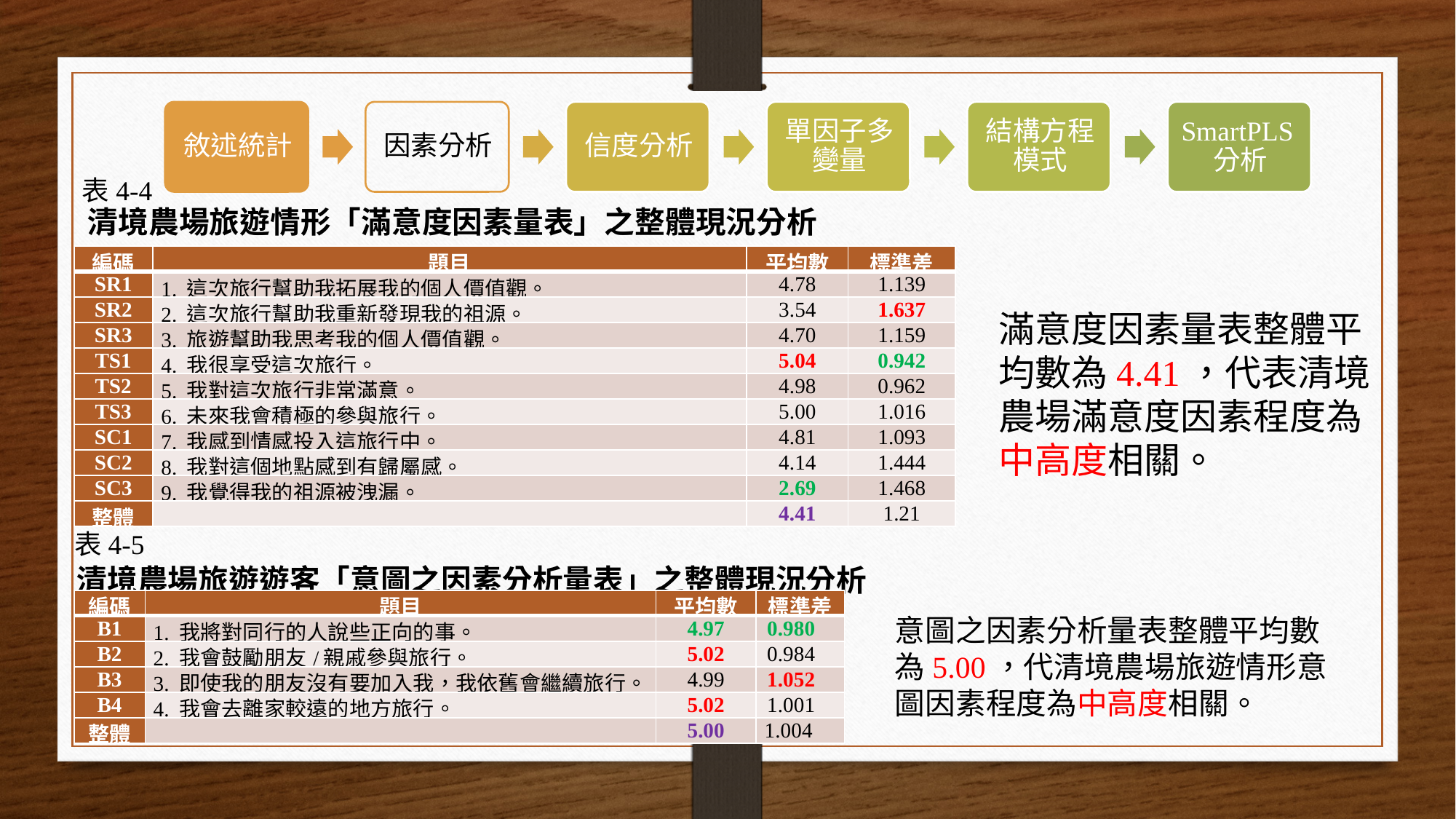

敘述統計

因素分析

信度分析

單因子多變量

結構方程模式

SmartPLS分析
表4-4
清境農場旅遊情形「滿意度因素量表」之整體現況分析
| 編碼 | 題目 | 平均數 | 標準差 |
| --- | --- | --- | --- |
| SR1 | 1. 這次旅行幫助我拓展我的個人價值觀。 | 4.78 | 1.139 |
| SR2 | 2. 這次旅行幫助我重新發現我的祖源。 | 3.54 | 1.637 |
| SR3 | 3. 旅遊幫助我思考我的個人價值觀。 | 4.70 | 1.159 |
| TS1 | 4. 我很享受這次旅行。 | 5.04 | 0.942 |
| TS2 | 5. 我對這次旅行非常滿意。 | 4.98 | 0.962 |
| TS3 | 6. 未來我會積極的參與旅行。 | 5.00 | 1.016 |
| SC1 | 7. 我感到情感投入這旅行中。 | 4.81 | 1.093 |
| SC2 | 8. 我對這個地點感到有歸屬感。 | 4.14 | 1.444 |
| SC3 | 9. 我覺得我的祖源被洩漏。 | 2.69 | 1.468 |
| 整體 |  | 4.41 | 1.21 |
滿意度因素量表整體平均數為4.41，代表清境農場滿意度因素程度為中高度相關。
表4-5
清境農場旅遊遊客「意圖之因素分析量表」之整體現況分析
| 編碼 | 題目 | 平均數 | 標準差 |
| --- | --- | --- | --- |
| B1 | 1. 我將對同行的人說些正向的事。 | 4.97 | 0.980 |
| B2 | 2. 我會鼓勵朋友/親戚參與旅行。 | 5.02 | 0.984 |
| B3 | 3. 即使我的朋友沒有要加入我，我依舊會繼續旅行。 | 4.99 | 1.052 |
| B4 | 4. 我會去離家較遠的地方旅行。 | 5.02 | 1.001 |
| 整體 |  | 5.00 | 1.004 |
意圖之因素分析量表整體平均數為5.00，代清境農場旅遊情形意圖因素程度為中高度相關。